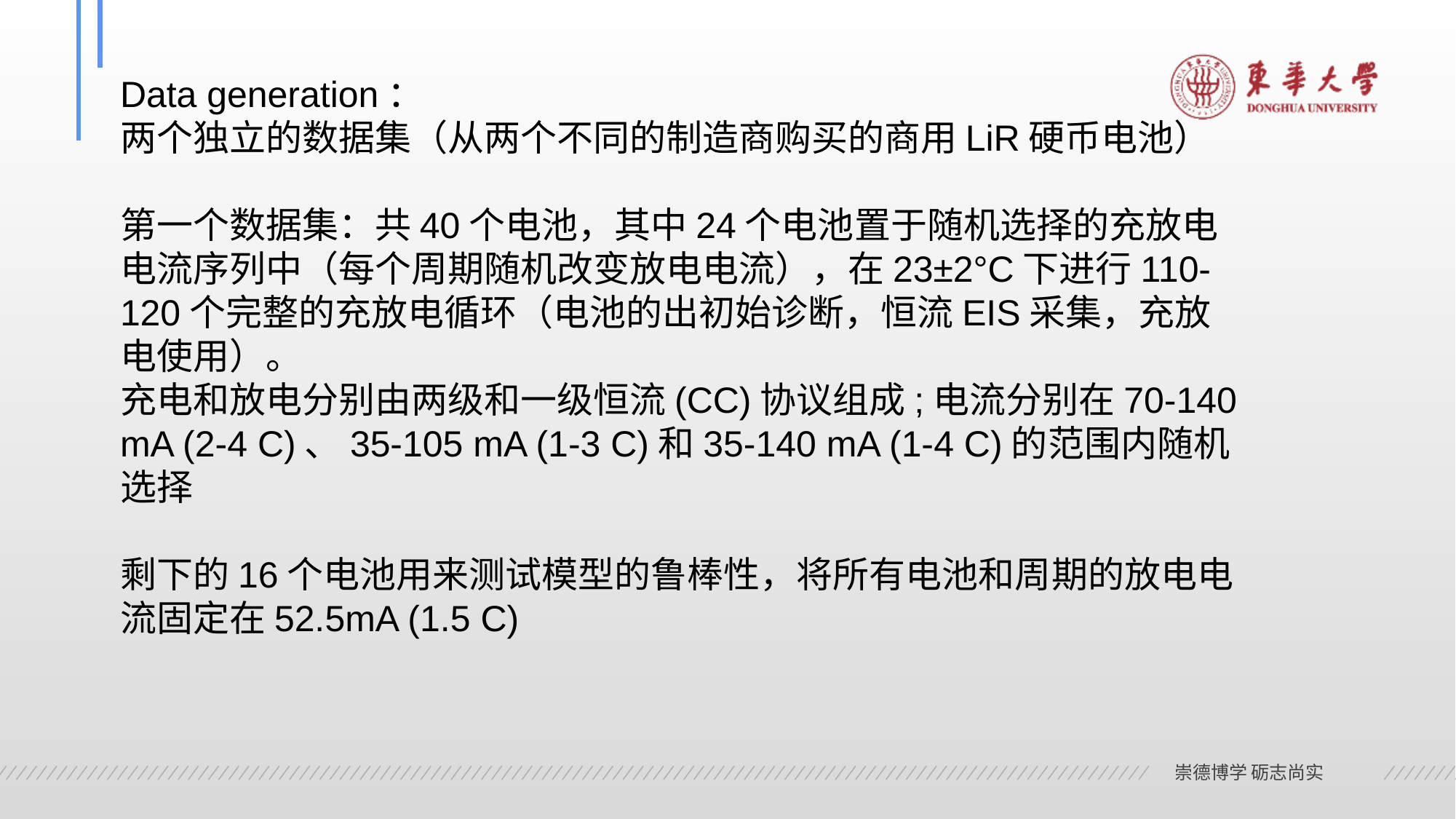

Data generation：
两个独立的数据集（从两个不同的制造商购买的商用LiR硬币电池）

第一个数据集：共40个电池，其中24个电池置于随机选择的充放电电流序列中（每个周期随机改变放电电流），在23±2°C下进行110-120个完整的充放电循环（电池的出初始诊断，恒流EIS采集，充放电使用）。
充电和放电分别由两级和一级恒流(CC)协议组成;电流分别在70-140 mA (2-4 C)、35-105 mA (1-3 C)和35-140 mA (1-4 C)的范围内随机选择

剩下的16个电池用来测试模型的鲁棒性，将所有电池和周期的放电电流固定在52.5mA (1.5 C)